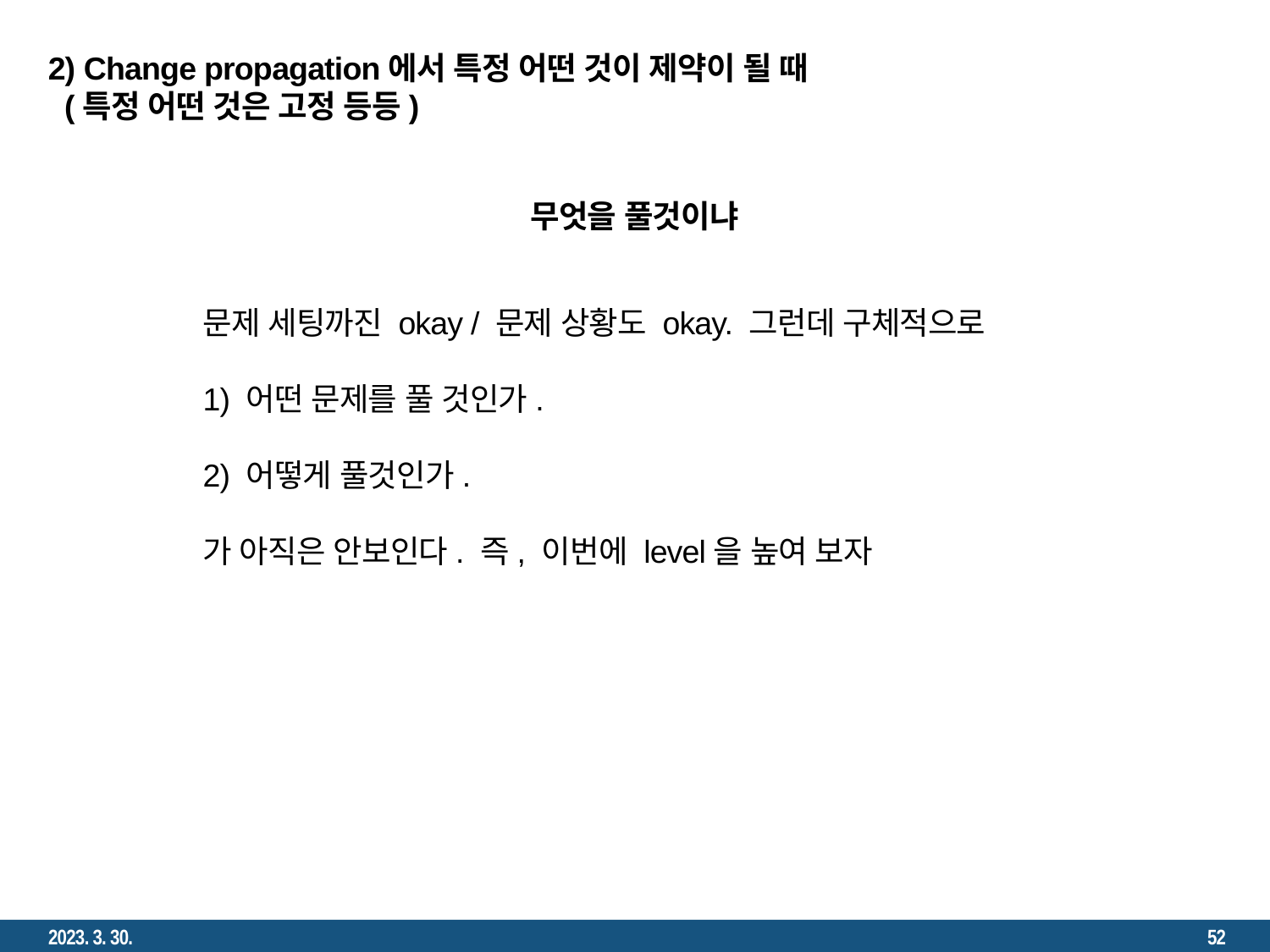

2) Change propagation에서 특정 어떤 것이 제약이 될 때
 (특정 어떤 것은 고정 등등)
무엇을 풀것이냐
문제 세팅까진 okay / 문제 상황도 okay. 그런데 구체적으로
1) 어떤 문제를 풀 것인가.

2) 어떻게 풀것인가.
가 아직은 안보인다. 즉, 이번에 level을 높여 보자
2023. 3. 30.
52